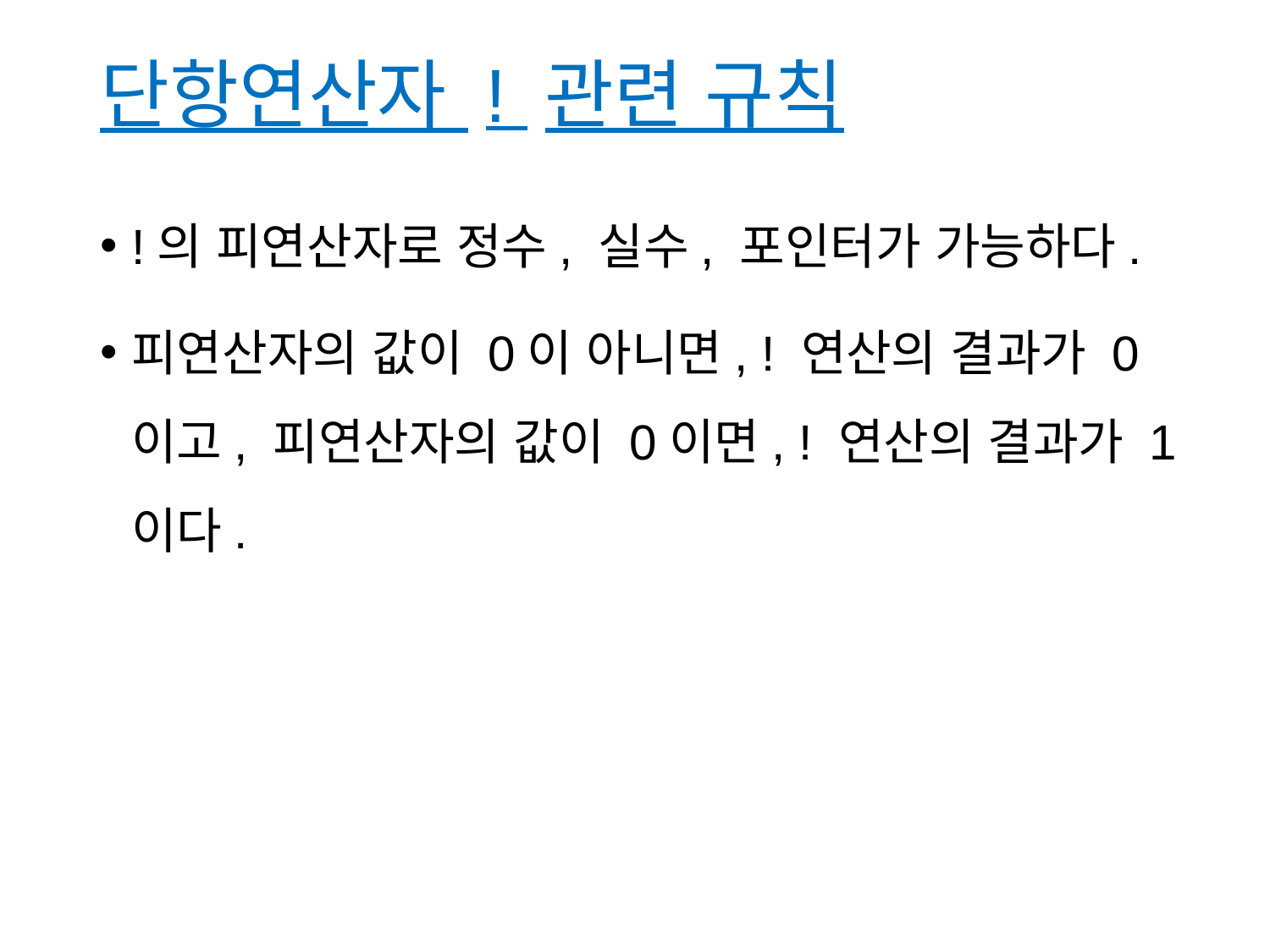

# 단항연산자 ! 관련 규칙
!의 피연산자로 정수, 실수, 포인터가 가능하다.
피연산자의 값이 0이 아니면, ! 연산의 결과가 0이고, 피연산자의 값이 0이면, ! 연산의 결과가 1이다.